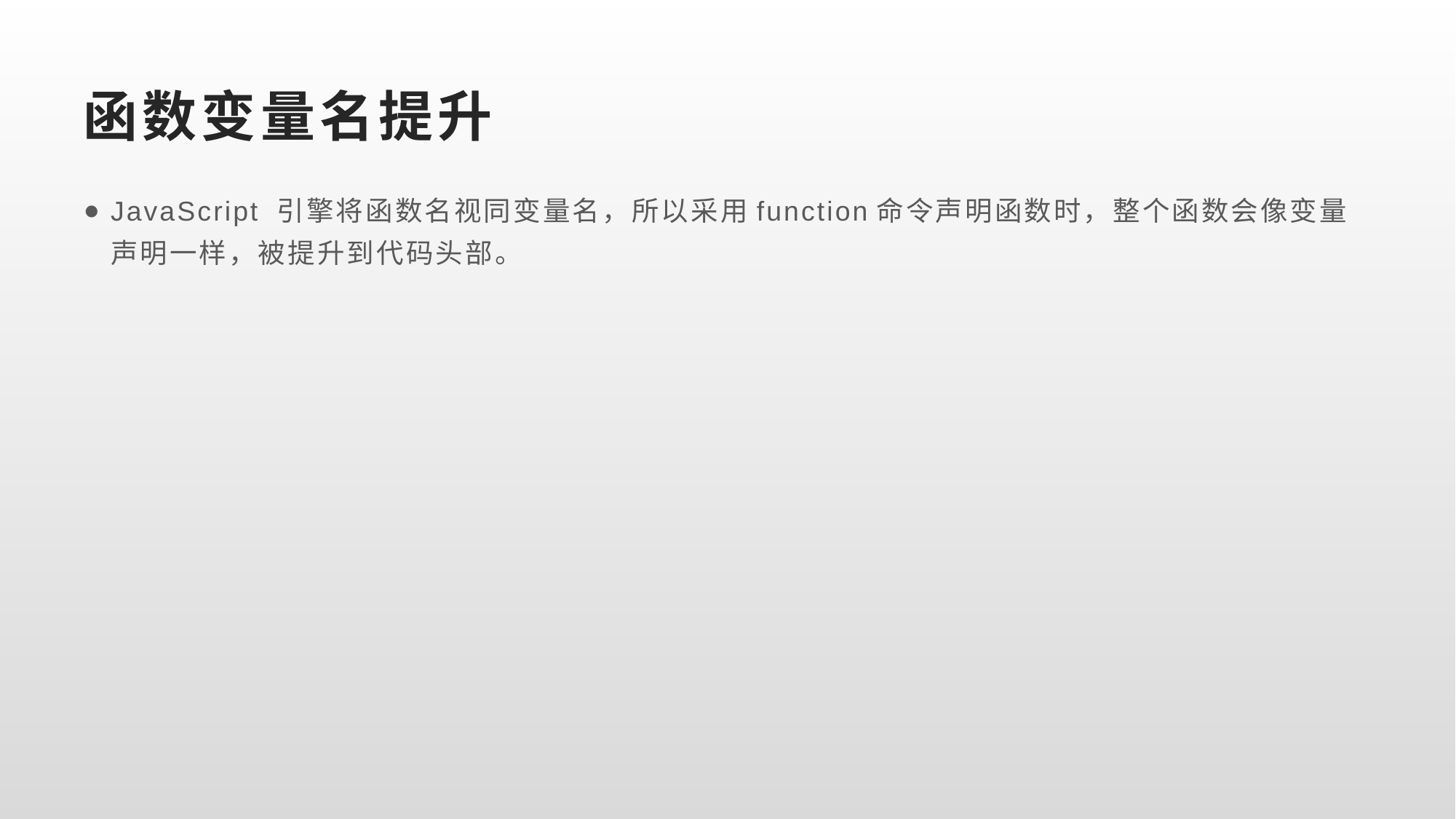

# 函数变量名提升
JavaScript 引擎将函数名视同变量名，所以采用function命令声明函数时，整个函数会像变量声明一样，被提升到代码头部。